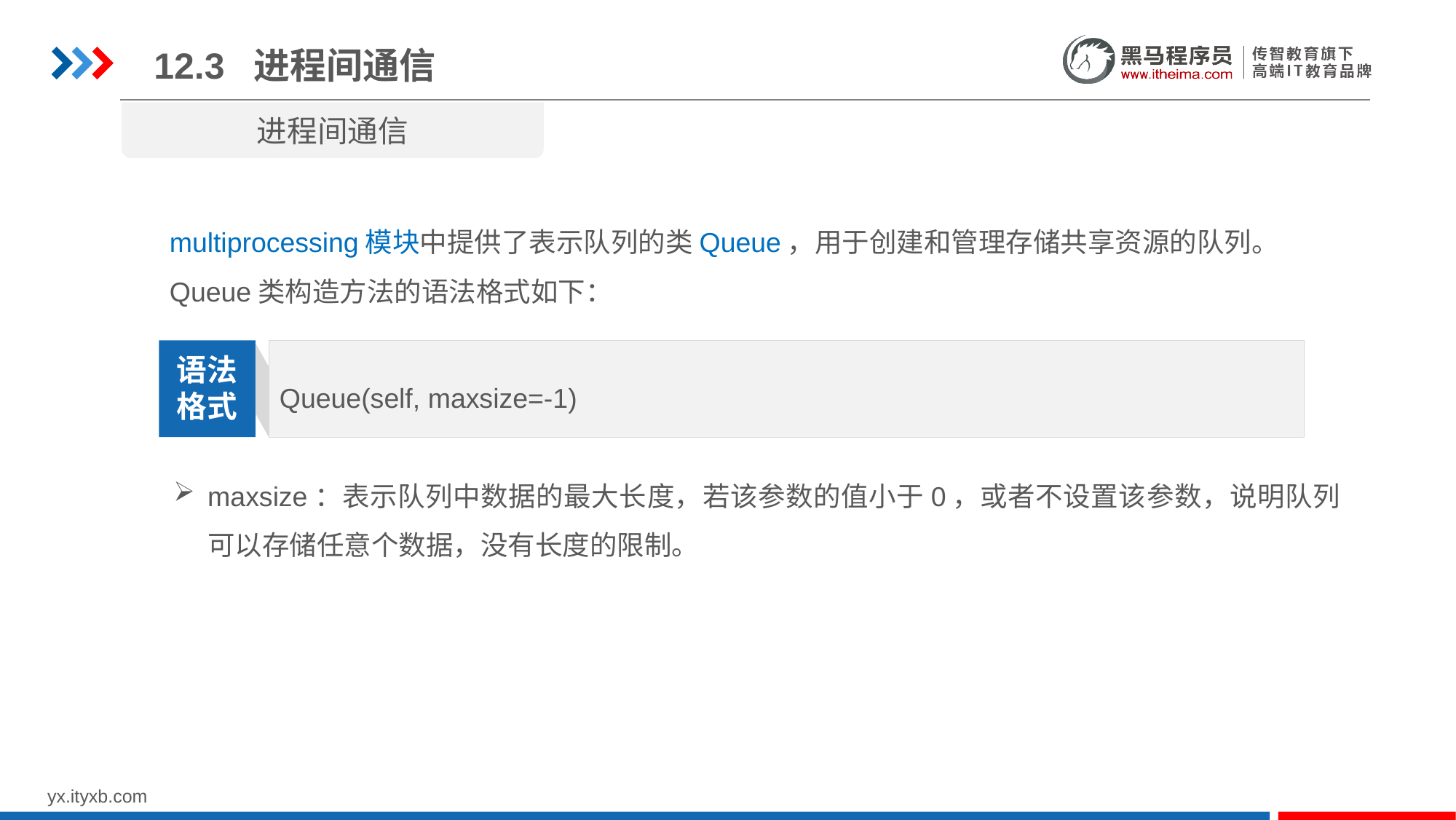

12.3  进程间通信

进程间通信
multiprocessing模块中提供了表示队列的类Queue，用于创建和管理存储共享资源的队列。Queue类构造方法的语法格式如下：

Queue(self, maxsize=-1)

语法
格式
maxsize：表示队列中数据的最大长度，若该参数的值小于0，或者不设置该参数，说明队列可以存储任意个数据，没有长度的限制。